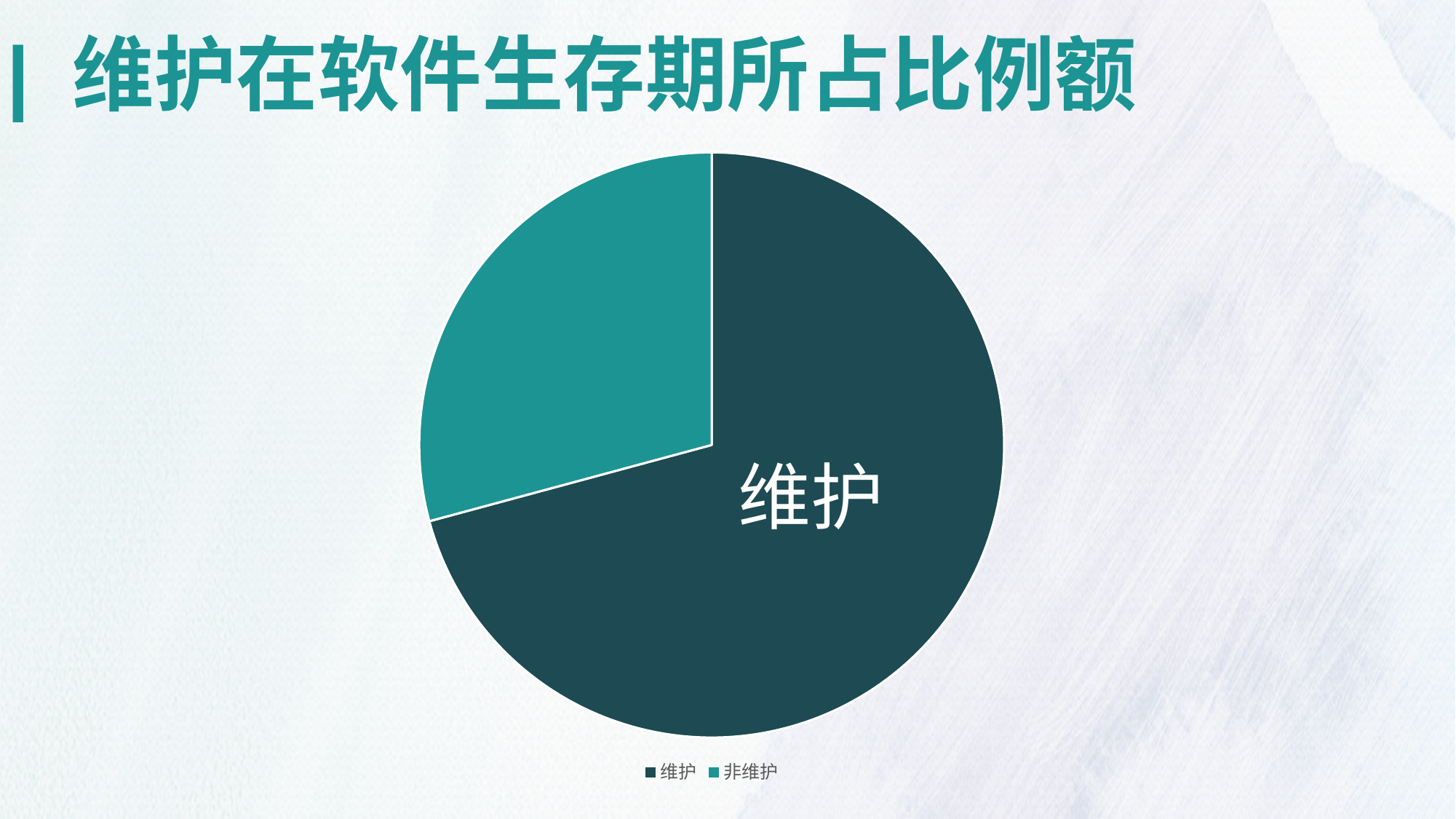

| 维护在软件生存期所占比例额

### Chart

| Category | 销售额 |
|---|---|
| 维护 | 0.708 |
| 非维护 | 0.292 |